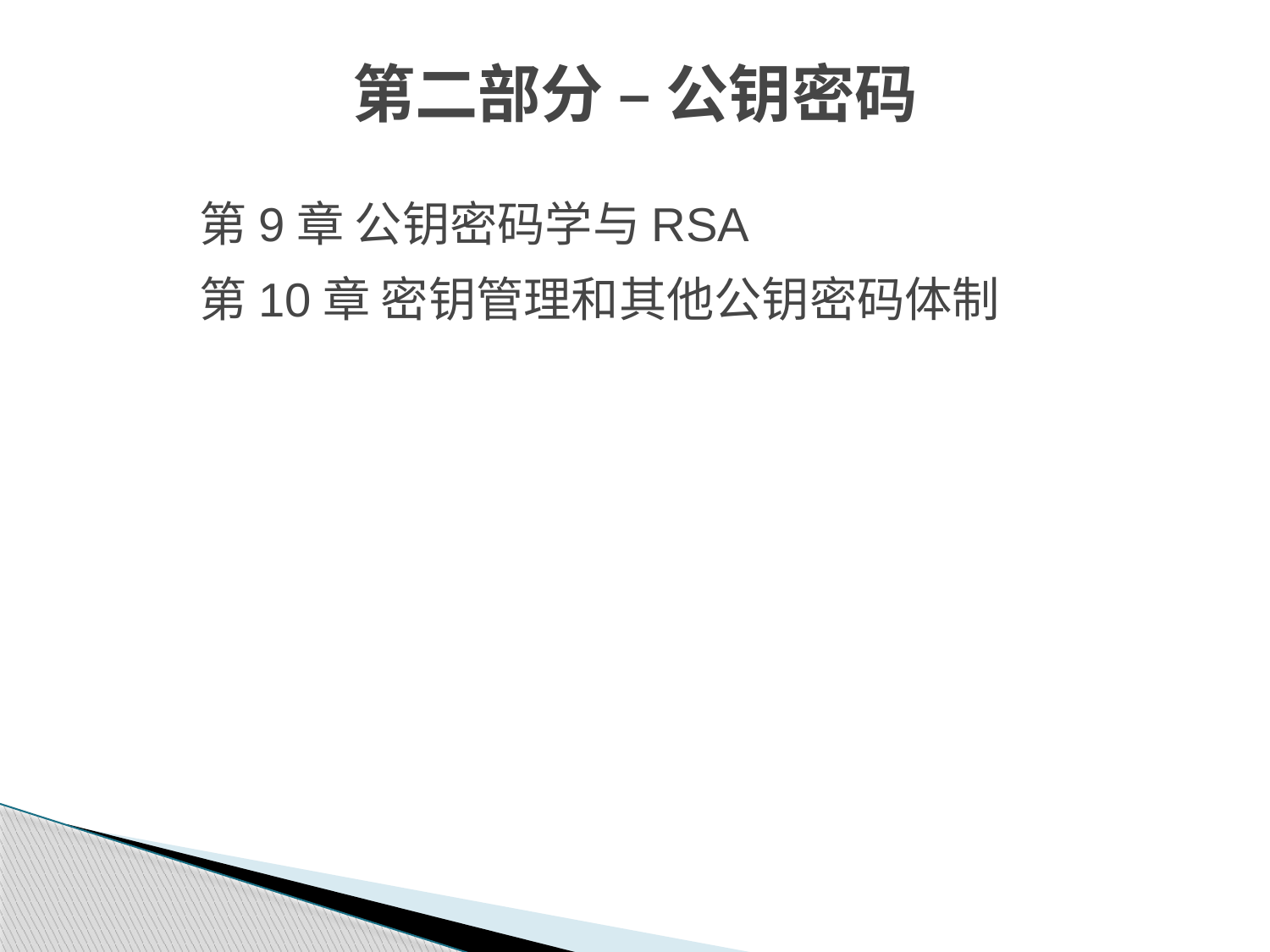

# 第二部分 – 公钥密码
          第9章 公钥密码学与RSA
          第10章 密钥管理和其他公钥密码体制